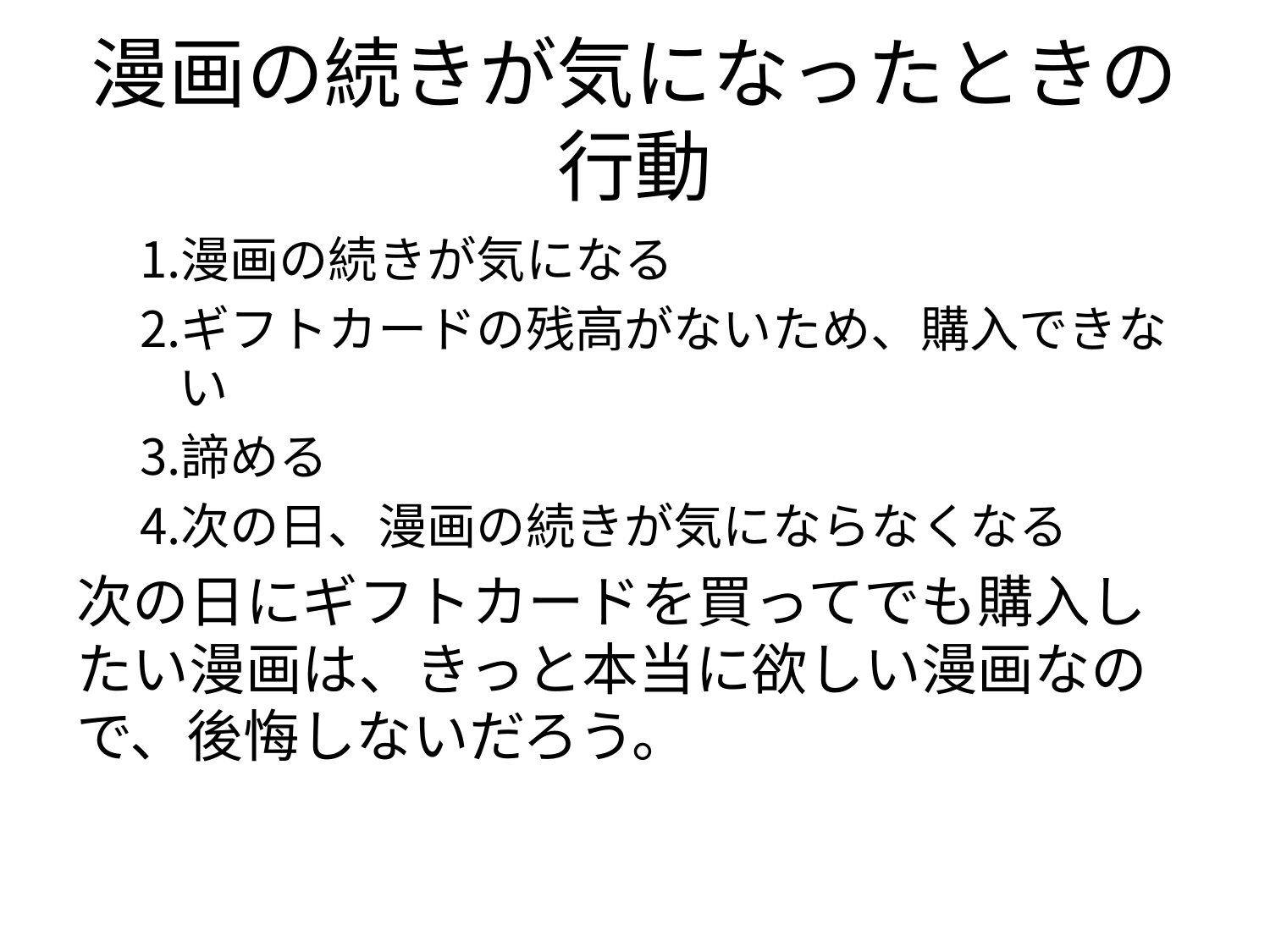

# 漫画の続きが気になったときの行動
漫画の続きが気になる
ギフトカードの残高がないため、購入できない
諦める
次の日、漫画の続きが気にならなくなる
次の日にギフトカードを買ってでも購入したい漫画は、きっと本当に欲しい漫画なので、後悔しないだろう。